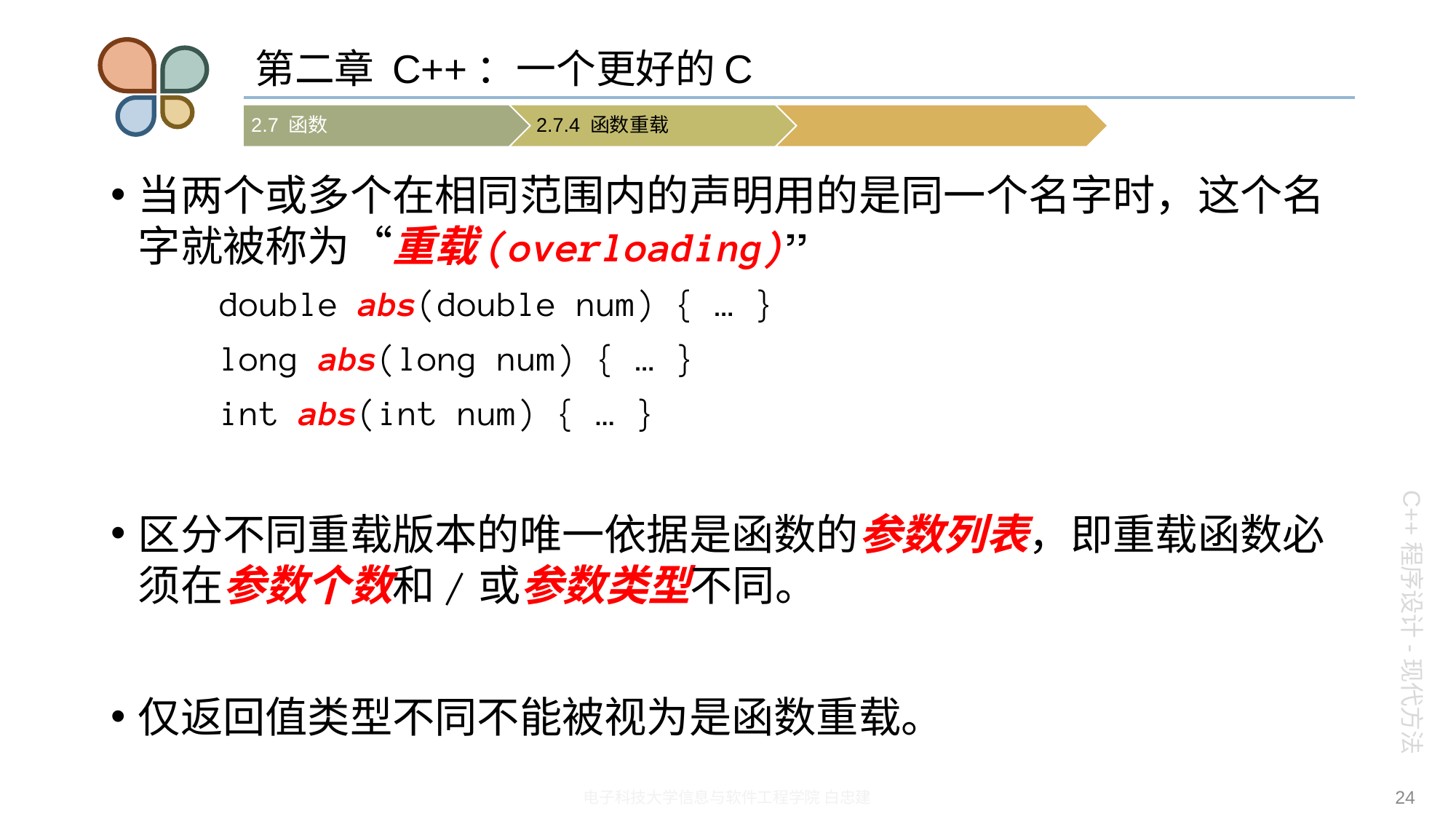

# 第二章 C++：一个更好的C
2.7 函数
2.7.4 函数重载

当两个或多个在相同范围内的声明用的是同一个名字时，这个名字就被称为“重载(overloading)”
	double abs(double num) { … }
	long abs(long num) { … }
	int abs(int num) { … }

区分不同重载版本的唯一依据是函数的参数列表，即重载函数必须在参数个数和/或参数类型不同。

仅返回值类型不同不能被视为是函数重载。
24